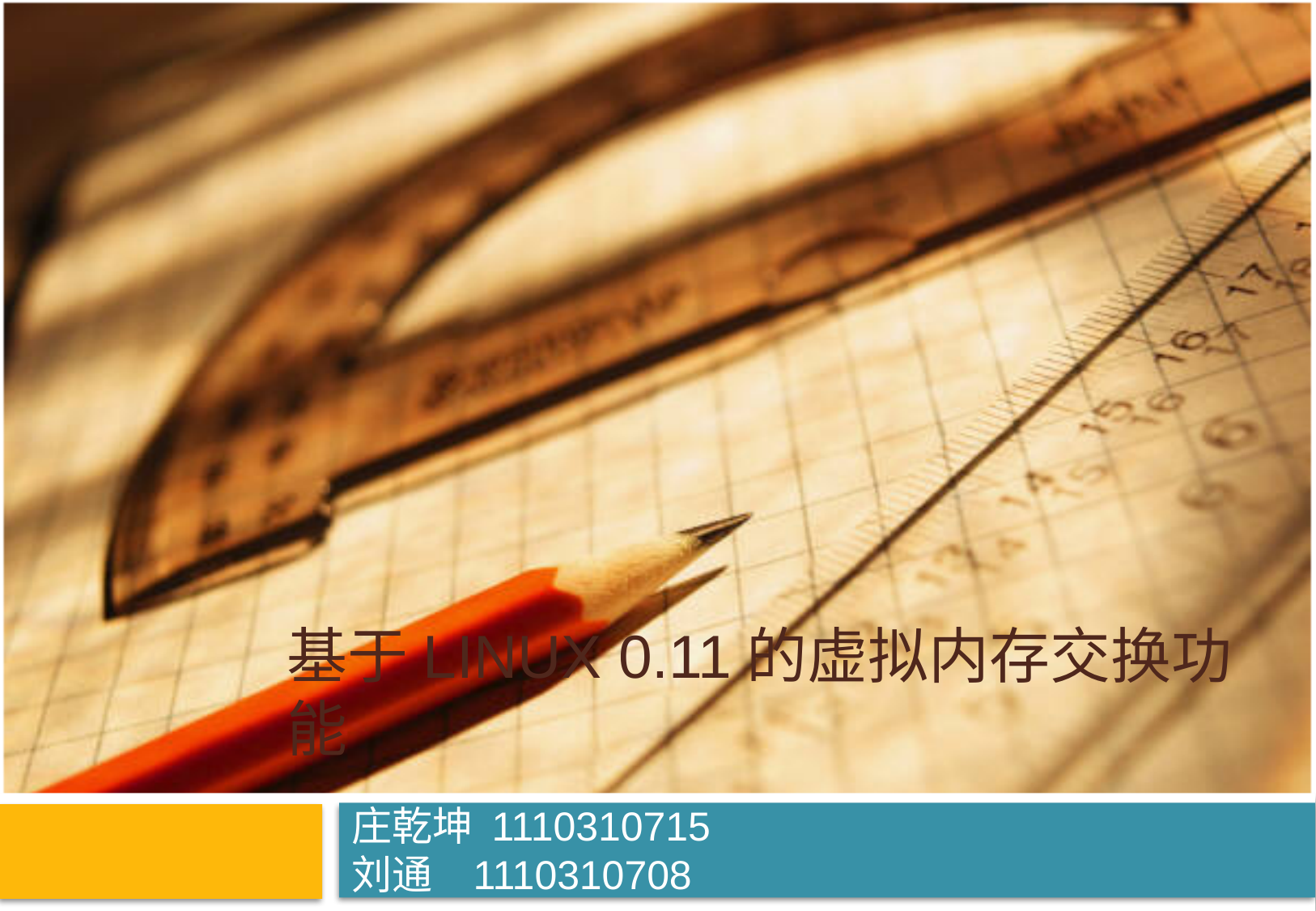

# 基于Linux 0.11的虚拟内存交换功能
庄乾坤 1110310715
刘通	1110310708